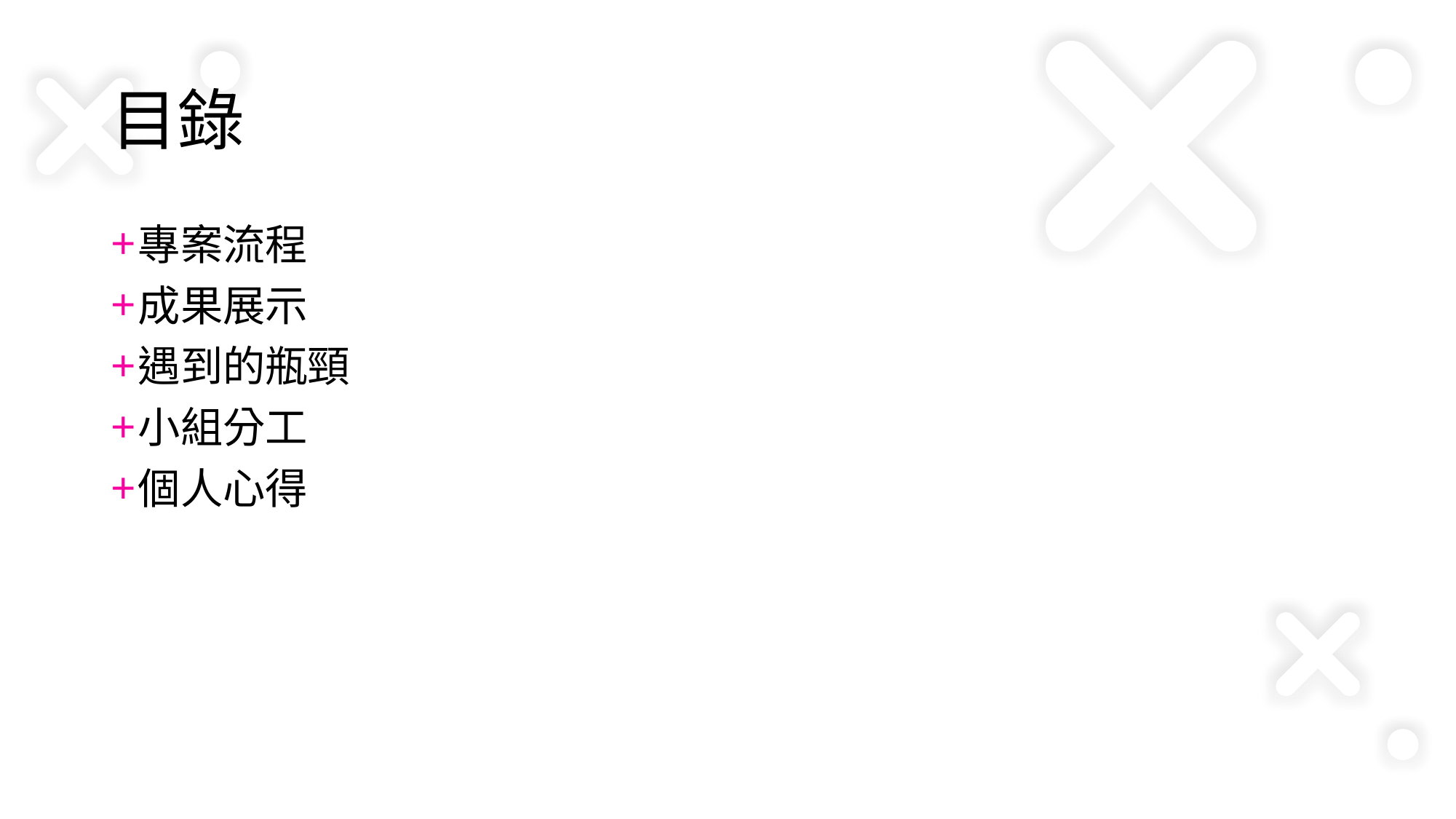

# 目錄
專案流程
成果展示
遇到的瓶頸
小組分工
個人心得